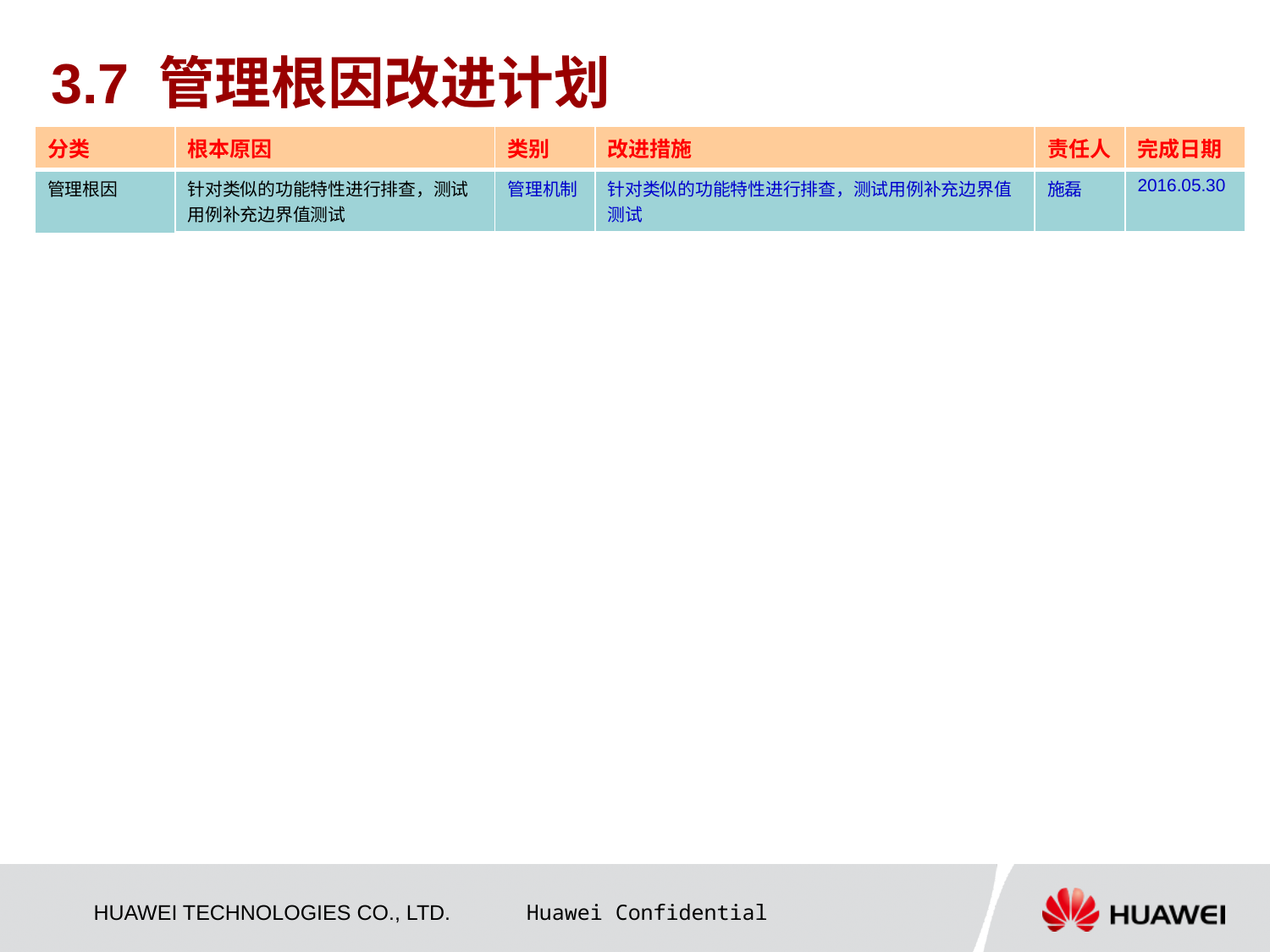

3.7 管理根因改进计划
| 分类 | 根本原因 | 类别 | 改进措施 | 责任人 | 完成日期 |
| --- | --- | --- | --- | --- | --- |
| 管理根因 | 针对类似的功能特性进行排查，测试用例补充边界值测试 | 管理机制 | 针对类似的功能特性进行排查，测试用例补充边界值测试 | 施磊 | 2016.05.30 |